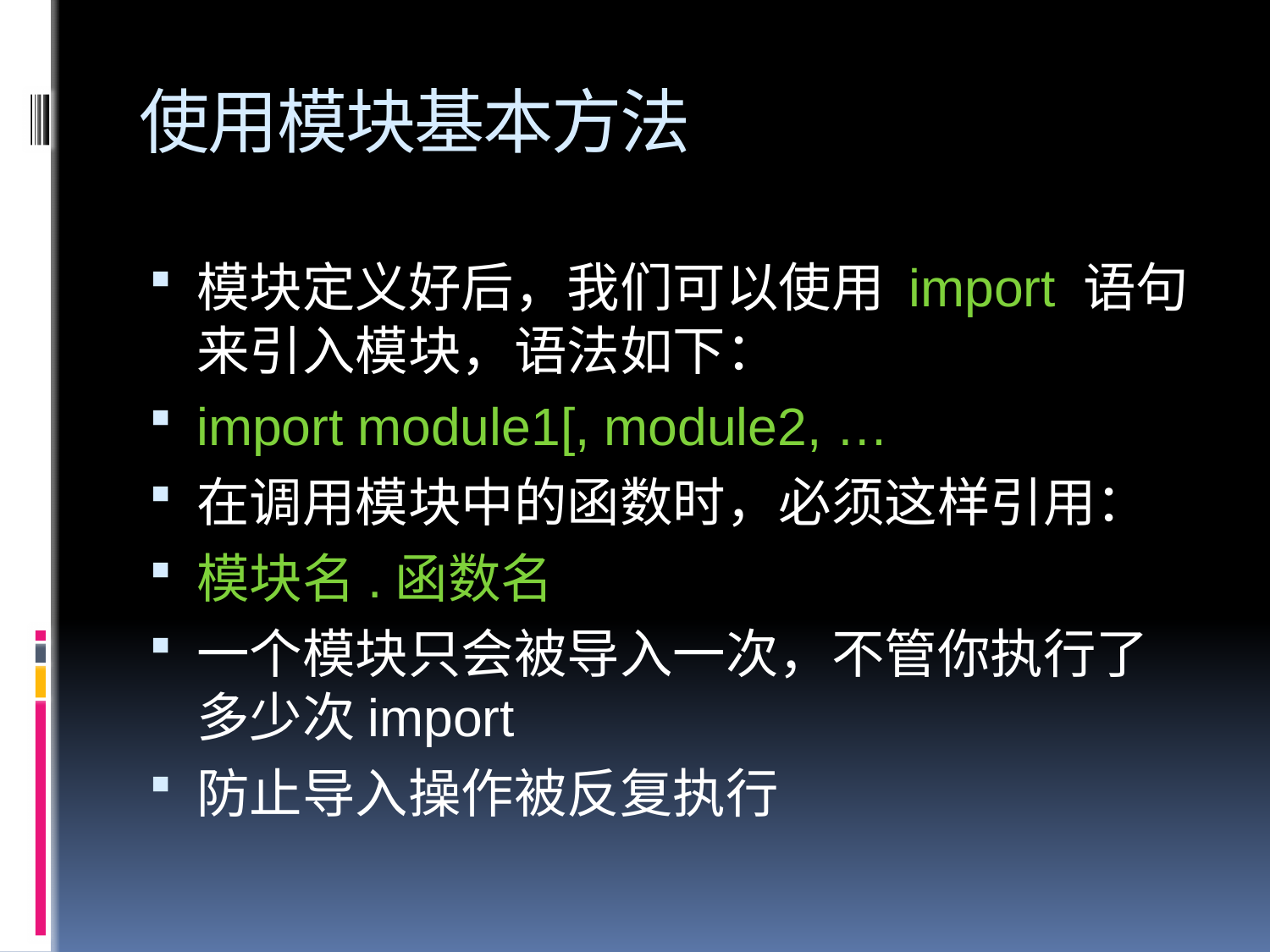

# 使用模块基本方法
模块定义好后，我们可以使用 import 语句来引入模块，语法如下：
import module1[, module2, …
在调用模块中的函数时，必须这样引用：
模块名.函数名
一个模块只会被导入一次，不管你执行了多少次import
防止导入操作被反复执行